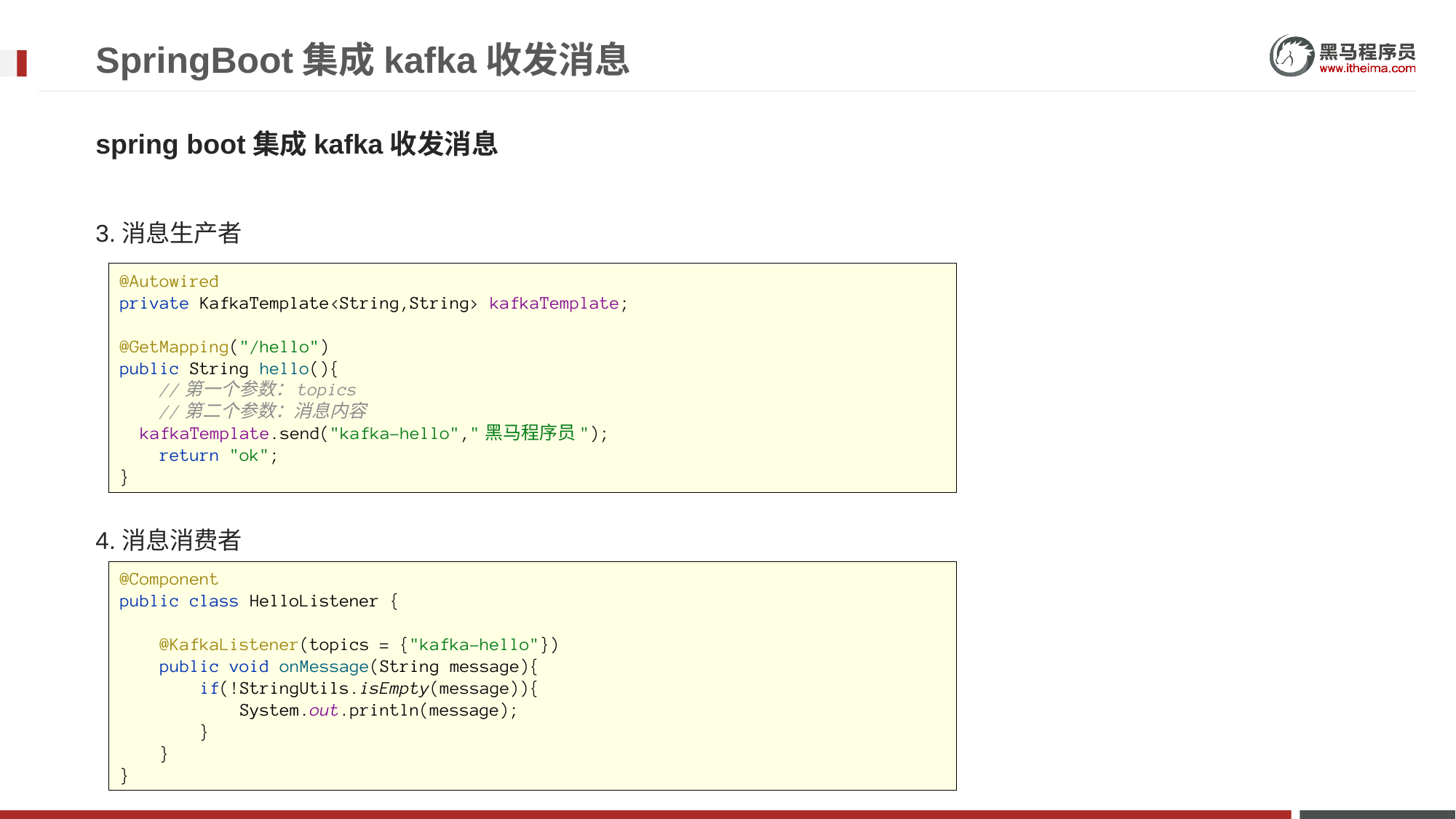

# SpringBoot集成kafka收发消息
spring boot集成kafka收发消息
3.消息生产者
@Autowired
private KafkaTemplate<String,String> kafkaTemplate;
@GetMapping("/hello")
public String hello(){
    //第一个参数：topics
    //第二个参数：消息内容
    kafkaTemplate.send("kafka-hello","黑马程序员");
    return "ok";
}
4.消息消费者
@Component
public class HelloListener {
    @KafkaListener(topics = {"kafka-hello"})
    public void onMessage(String message){
        if(!StringUtils.isEmpty(message)){
            System.out.println(message);
        }
    }
}